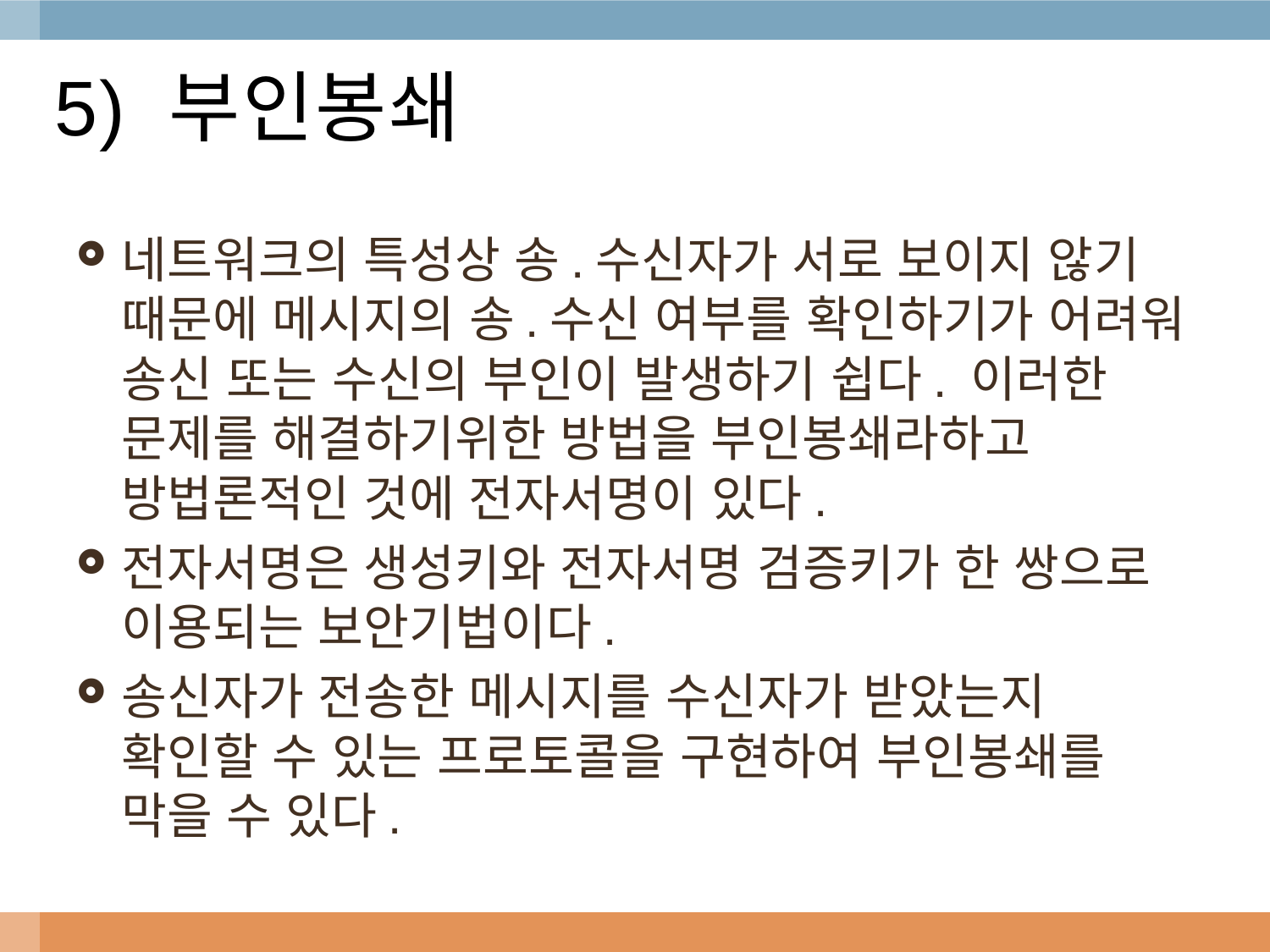

# 5) 부인봉쇄
네트워크의 특성상 송.수신자가 서로 보이지 않기 때문에 메시지의 송.수신 여부를 확인하기가 어려워 송신 또는 수신의 부인이 발생하기 쉽다. 이러한 문제를 해결하기위한 방법을 부인봉쇄라하고 방법론적인 것에 전자서명이 있다.
전자서명은 생성키와 전자서명 검증키가 한 쌍으로 이용되는 보안기법이다.
송신자가 전송한 메시지를 수신자가 받았는지 확인할 수 있는 프로토콜을 구현하여 부인봉쇄를 막을 수 있다.